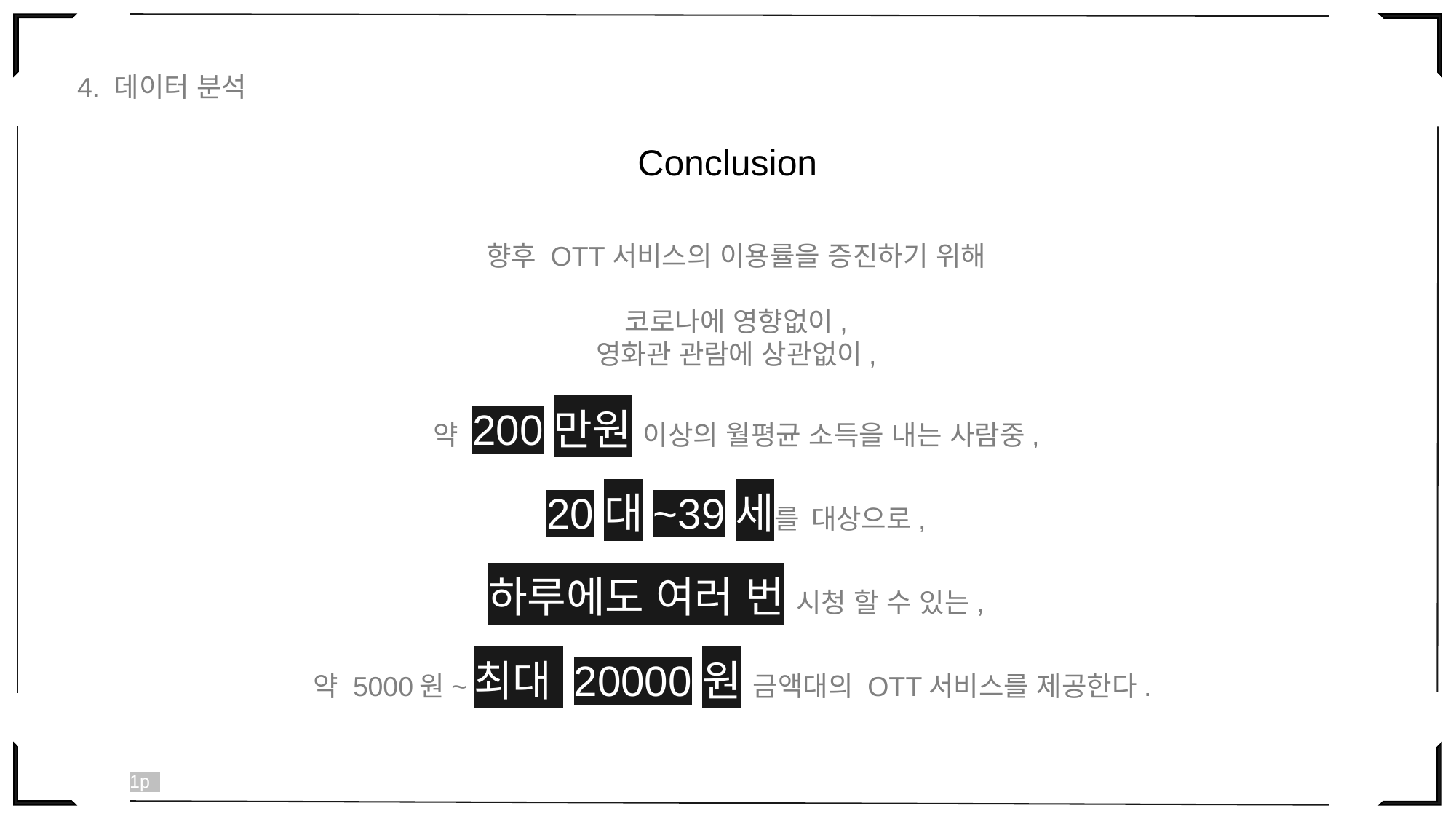

4. 데이터 분석
Conclusion
향후 OTT서비스의 이용률을 증진하기 위해

코로나에 영향없이,
영화관 관람에 상관없이,

약 200만원 이상의 월평균 소득을 내는 사람중,

20대~39세를 대상으로,

하루에도 여러 번 시청 할 수 있는,

약 5000원~최대 20000원 금액대의 OTT서비스를 제공한다.
1p